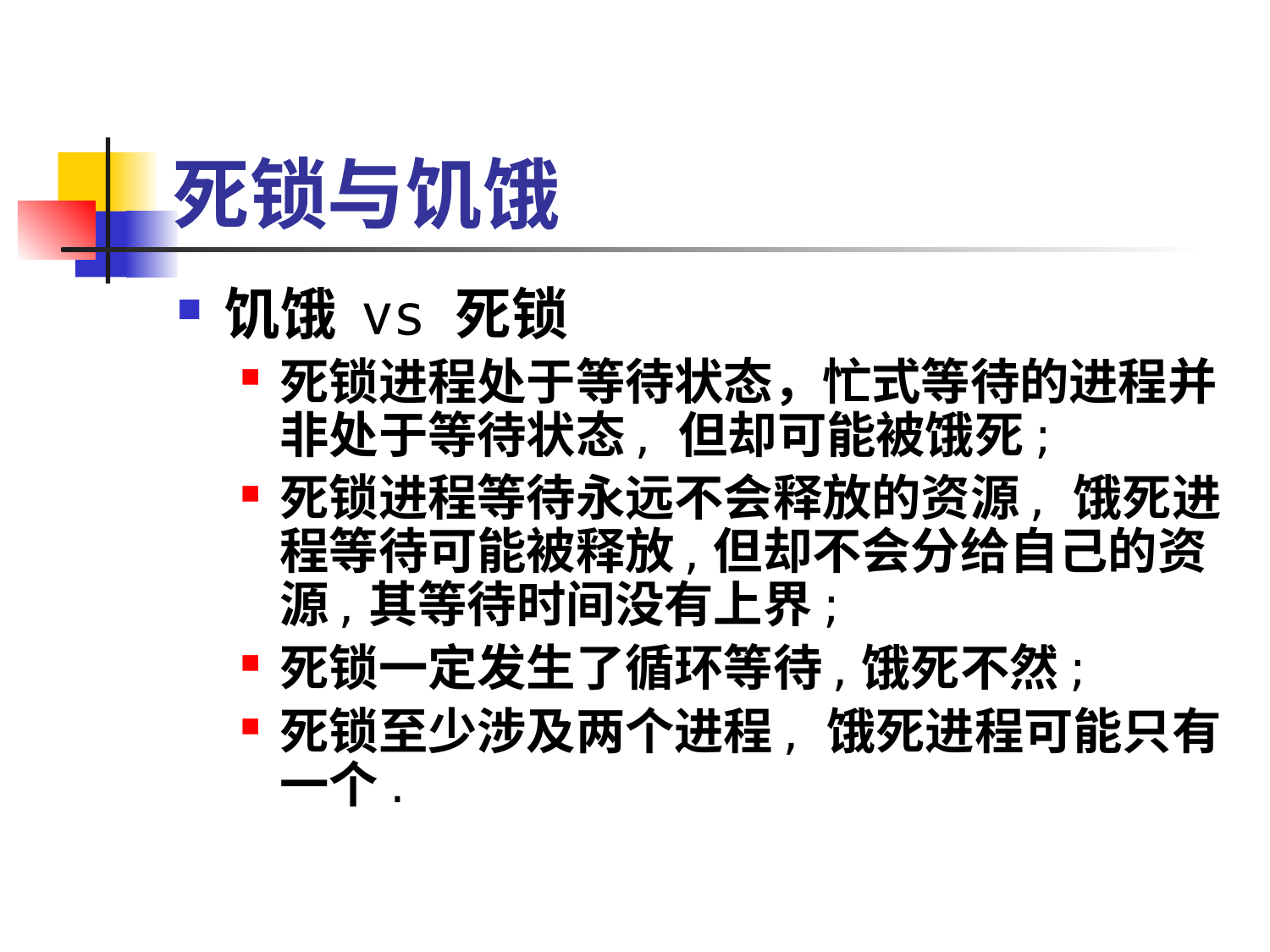

# 死锁与饥饿
饥饿 vs 死锁
死锁进程处于等待状态，忙式等待的进程并非处于等待状态, 但却可能被饿死;
死锁进程等待永远不会释放的资源, 饿死进程等待可能被释放,但却不会分给自己的资源,其等待时间没有上界;
死锁一定发生了循环等待,饿死不然;
死锁至少涉及两个进程, 饿死进程可能只有一个.